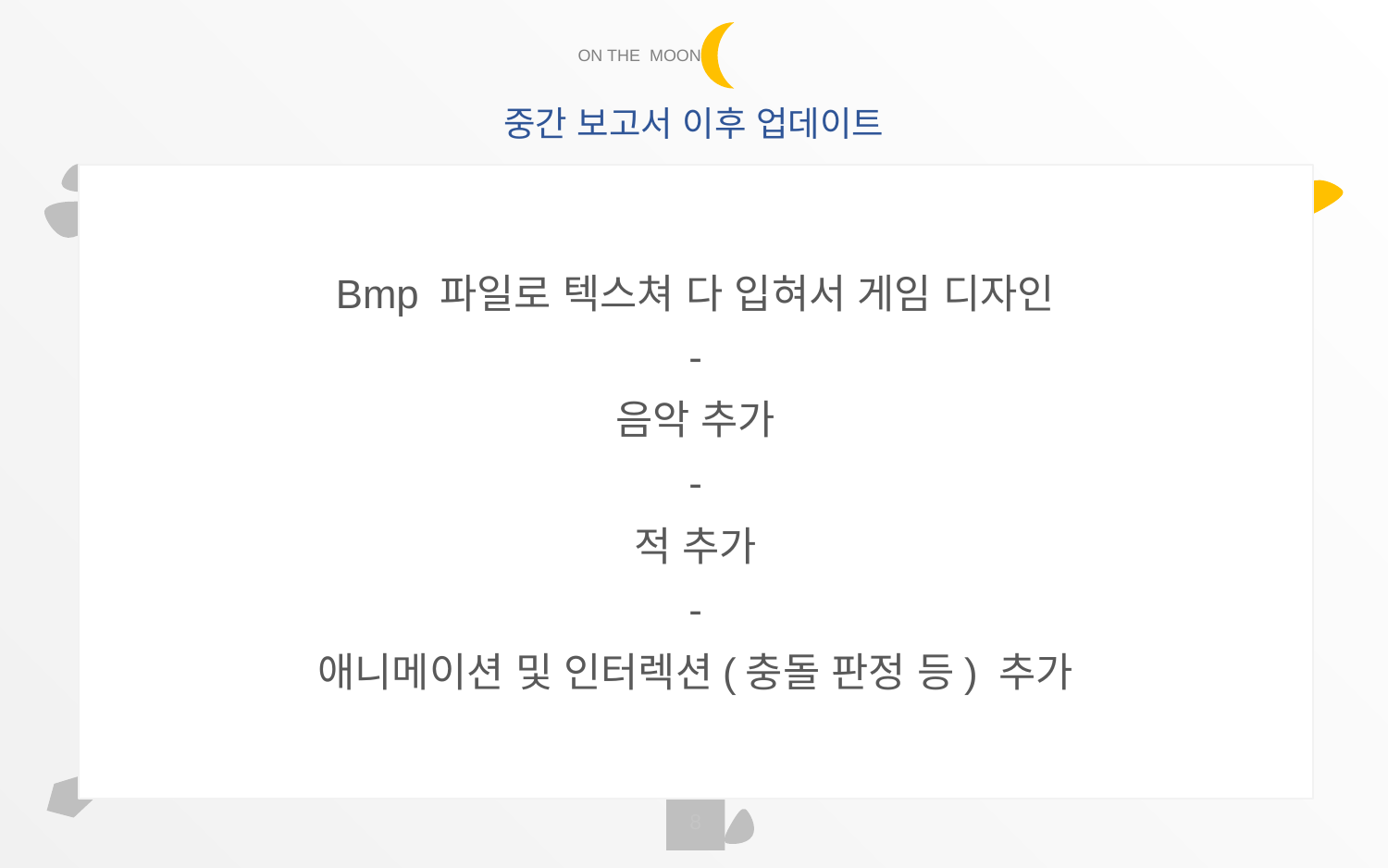

# ON THE  MOON
중간 보고서 이후 업데이트
Bmp 파일로 텍스쳐 다 입혀서 게임 디자인
-
음악 추가
-
적 추가
-
애니메이션 및 인터렉션(충돌 판정 등) 추가
8